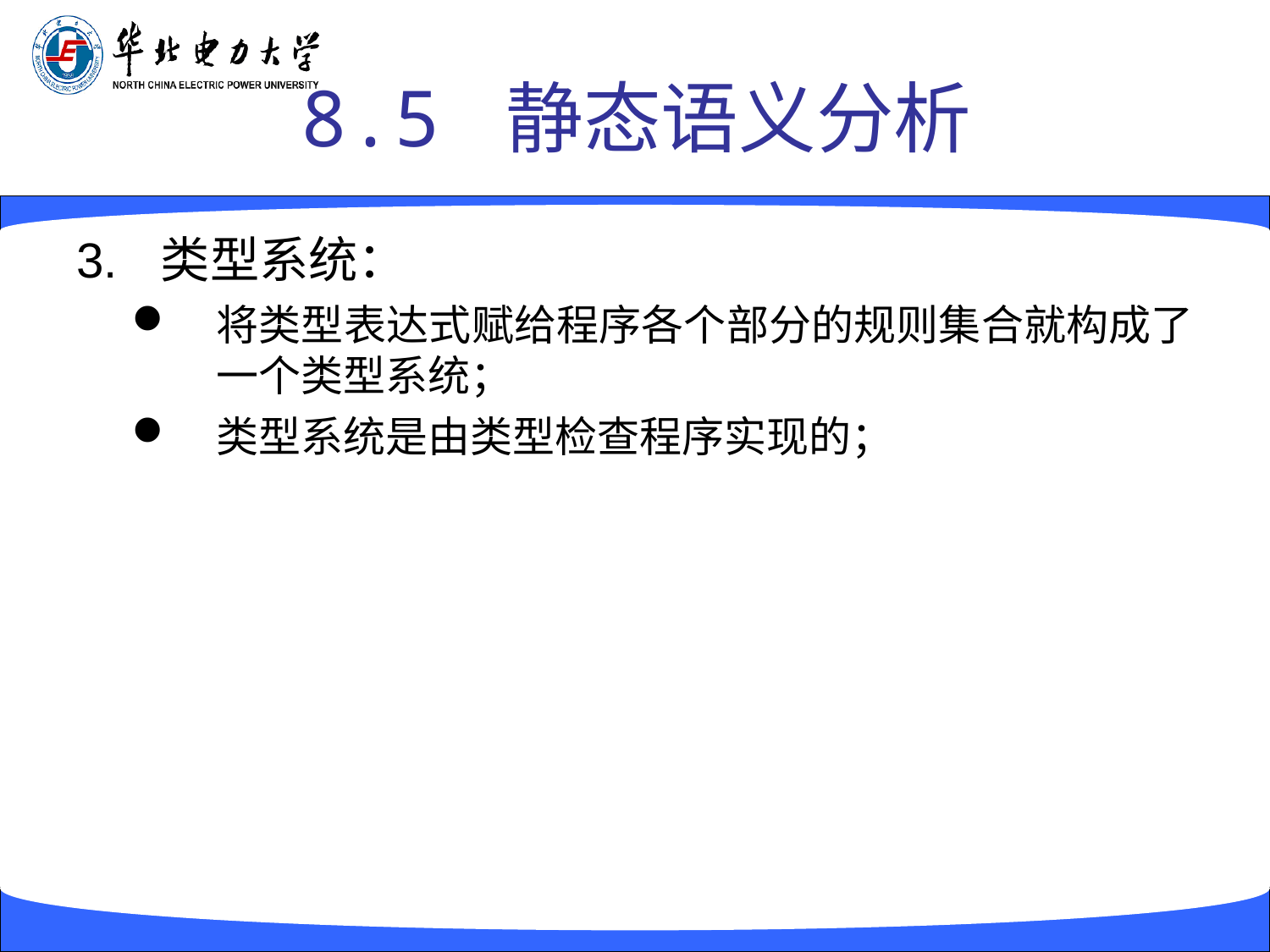

# 8.5 静态语义分析
类型系统：
将类型表达式赋给程序各个部分的规则集合就构成了一个类型系统；
类型系统是由类型检查程序实现的；